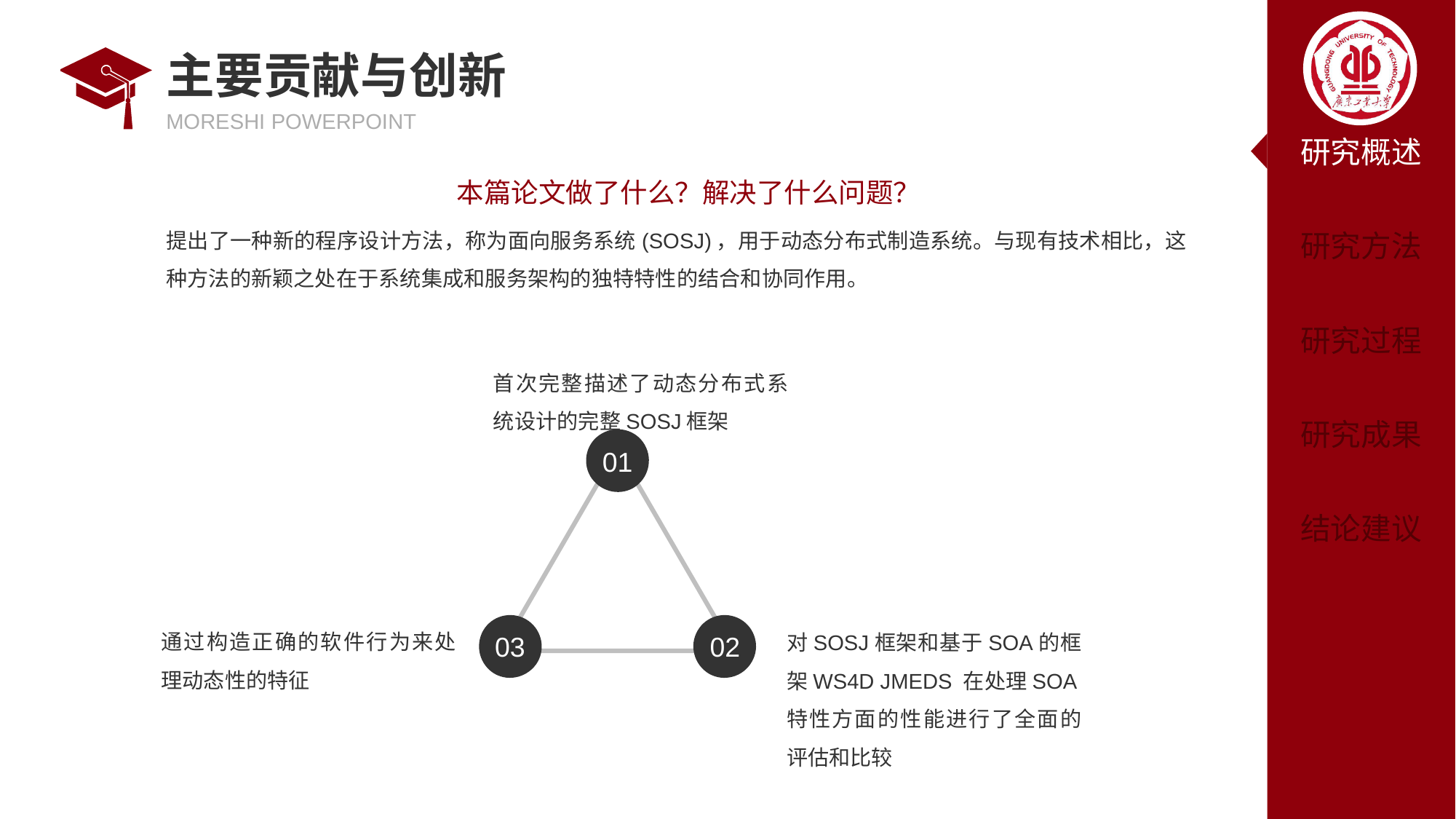

# 主要贡献与创新
本篇论文做了什么？解决了什么问题？
提出了一种新的程序设计方法，称为面向服务系统(SOSJ)，用于动态分布式制造系统。与现有技术相比，这种方法的新颖之处在于系统集成和服务架构的独特特性的结合和协同作用。
首次完整描述了动态分布式系统设计的完整SOSJ框架

01

通过构造正确的软件行为来处理动态性的特征

对SOSJ框架和基于SOA的框架WS4D JMEDS 在处理SOA特性方面的性能进行了全面的评估和比较
03
02